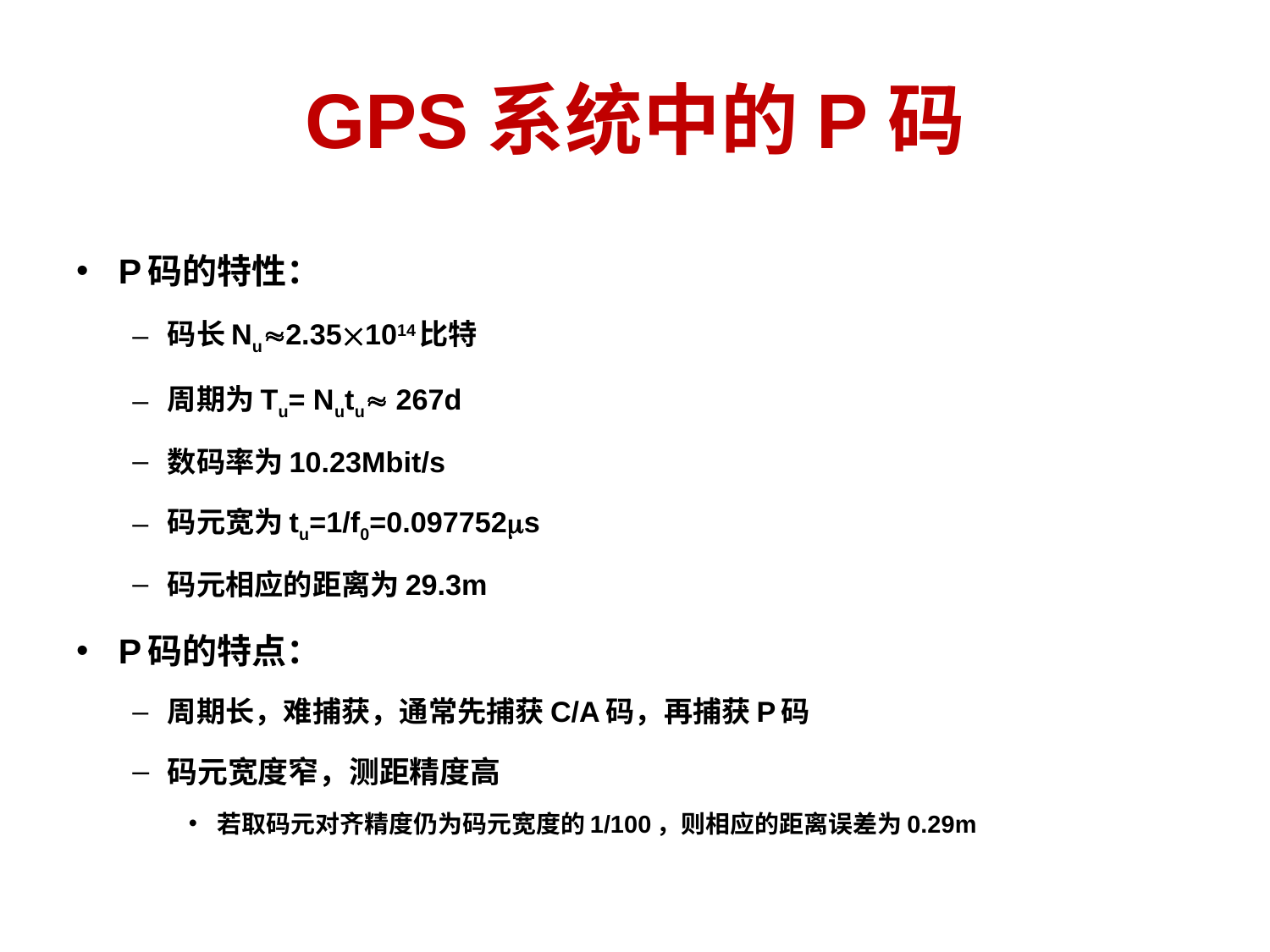

# GPS系统中的P码
P码的特性：
码长Nu≈2.35×1014比特
周期为Tu= Nutu≈ 267d
数码率为10.23Mbit/s
码元宽为tu=1/f0=0.097752μs
码元相应的距离为29.3m
P码的特点：
周期长，难捕获，通常先捕获C/A码，再捕获P码
码元宽度窄，测距精度高
若取码元对齐精度仍为码元宽度的1/100，则相应的距离误差为0.29m